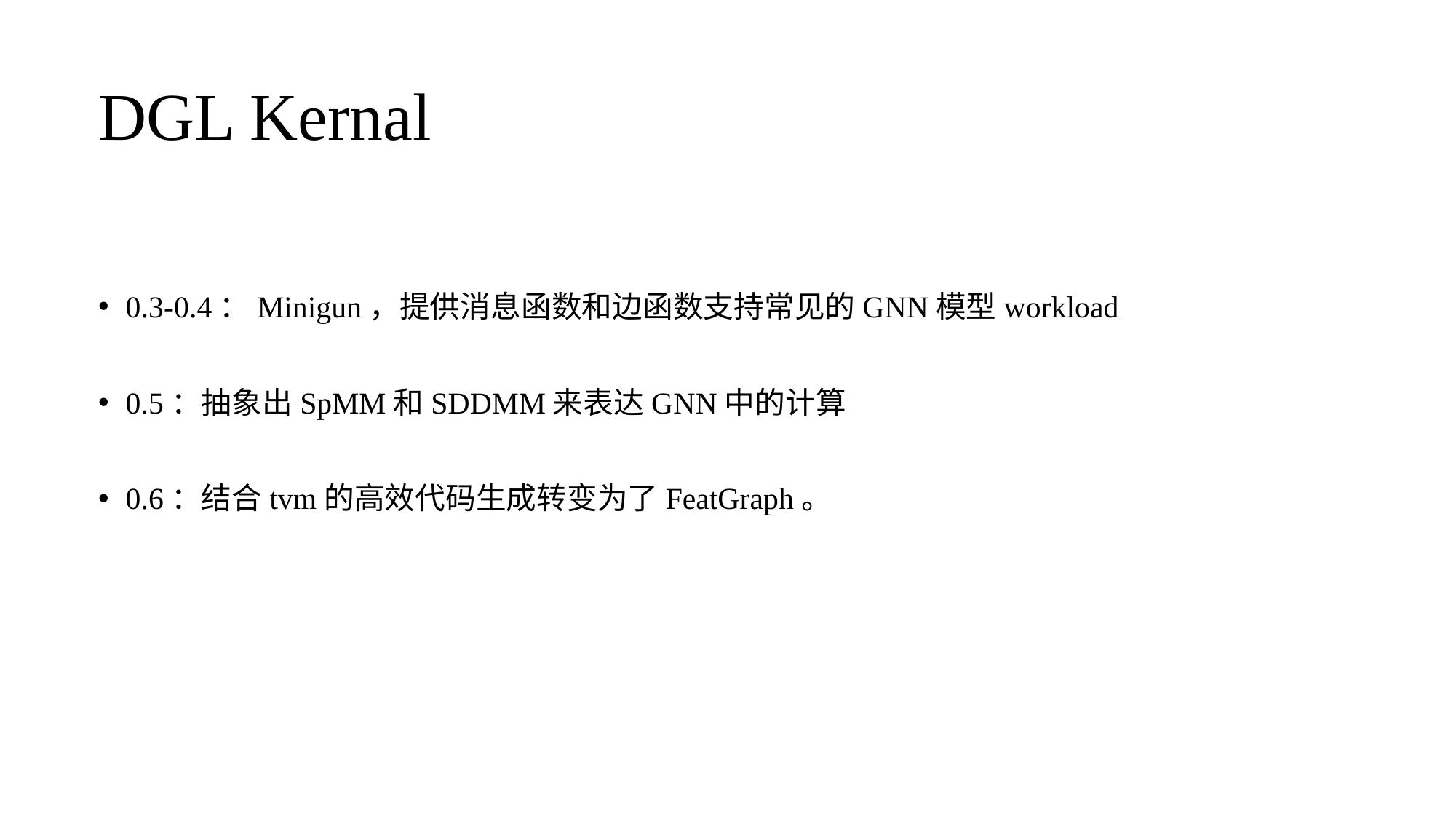

# DGL Kernal
0.3-0.4：Minigun，提供消息函数和边函数支持常见的GNN模型workload

0.5：抽象出SpMM和SDDMM来表达GNN中的计算

0.6：结合tvm的高效代码生成转变为了FeatGraph。